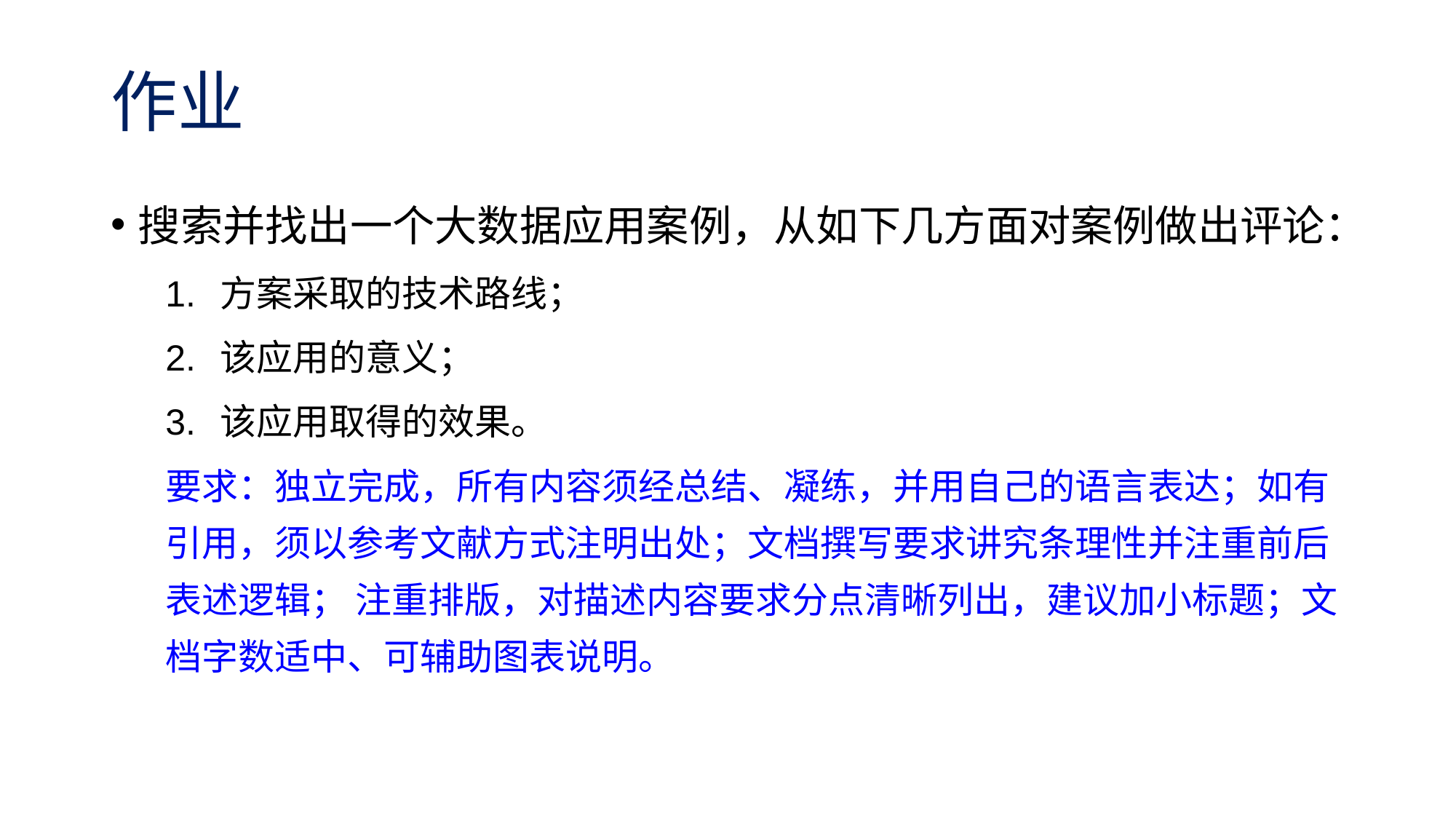

# 作业
搜索并找出一个大数据应用案例，从如下几方面对案例做出评论：
方案采取的技术路线；
该应用的意义；
该应用取得的效果。
要求：独立完成，所有内容须经总结、凝练，并用自己的语言表达；如有引用，须以参考文献方式注明出处；文档撰写要求讲究条理性并注重前后表述逻辑； 注重排版，对描述内容要求分点清晰列出，建议加小标题；文档字数适中、可辅助图表说明。